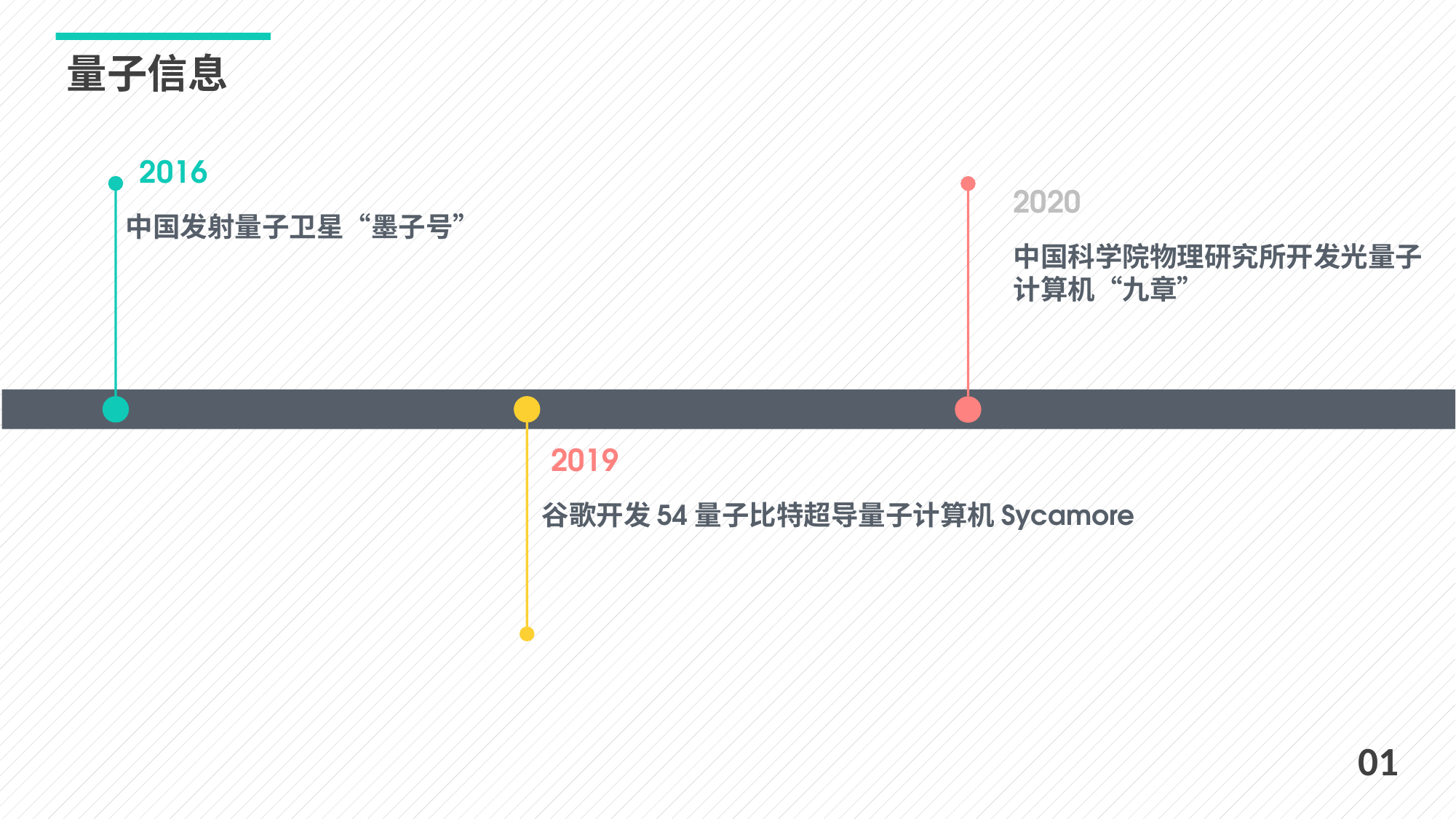

量子信息
2016
2020

中国发射量子卫星“墨子号”
中国科学院物理研究所开发光量子
计算机“九章”

2019
谷歌开发54量子比特超导量子计算机Sycamore
01